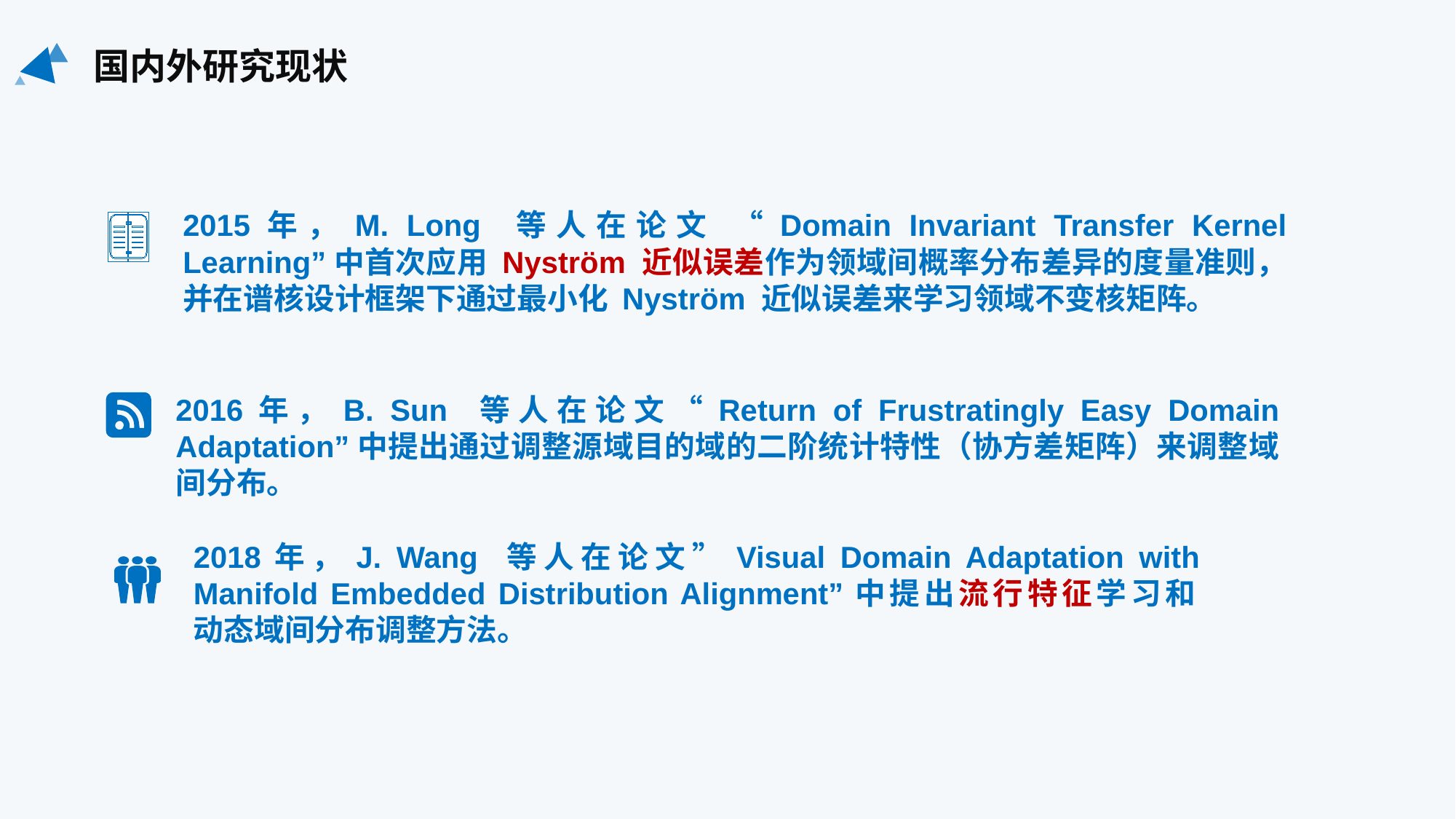

国内外研究现状

2015年，M. Long 等人在论文 “Domain Invariant Transfer Kernel Learning”中首次应用 Nyström 近似误差作为领域间概率分布差异的度量准则，并在谱核设计框架下通过最小化 Nyström 近似误差来学习领域不变核矩阵。

2016年，B. Sun 等人在论文“Return of Frustratingly Easy Domain Adaptation”中提出通过调整源域目的域的二阶统计特性（协方差矩阵）来调整域间分布。

2018年，J. Wang 等人在论文”Visual Domain Adaptation with Manifold Embedded Distribution Alignment”中提出流行特征学习和
动态域间分布调整方法。